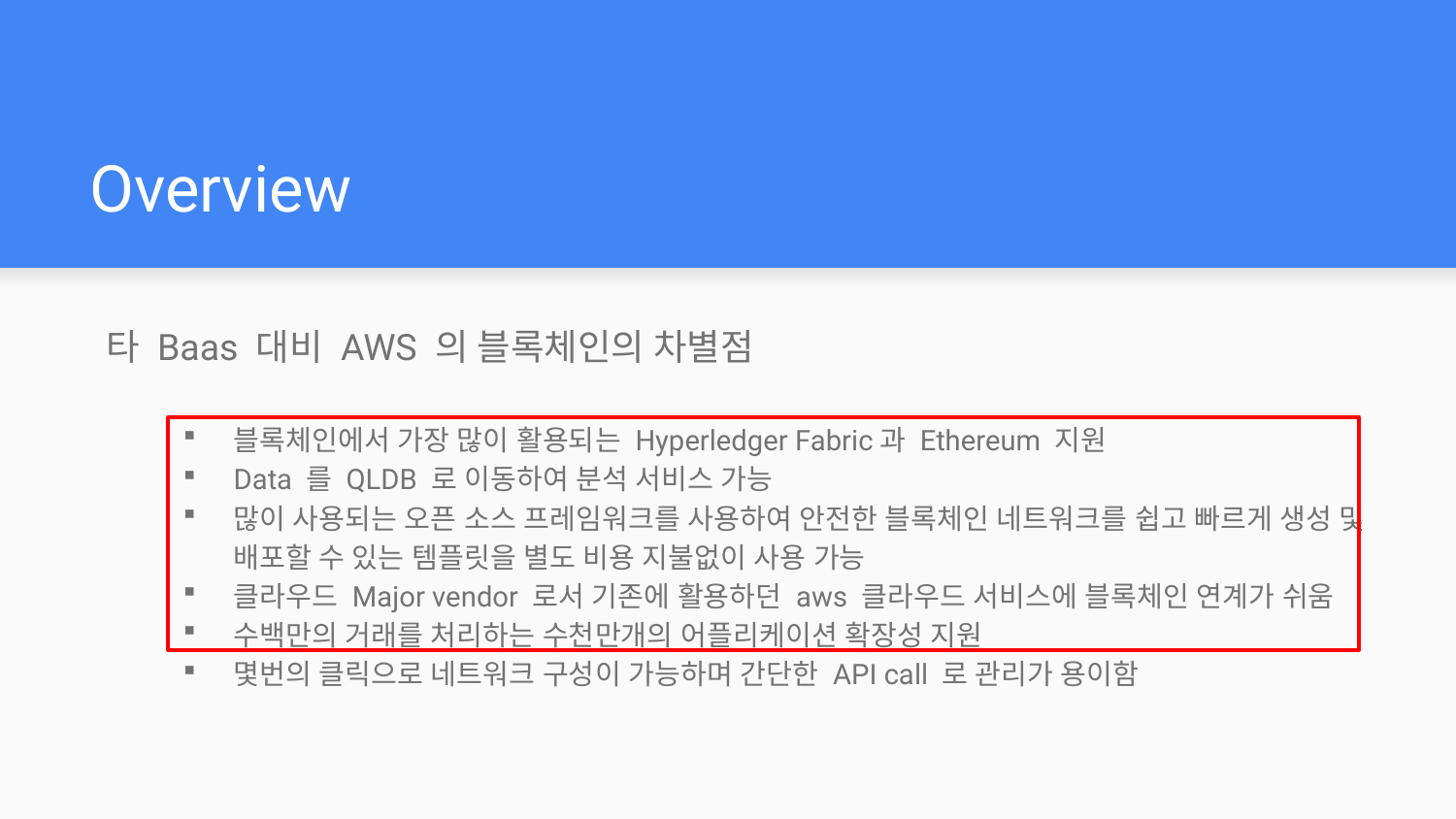

# Overview
타 Baas 대비 AWS 의 블록체인의 차별점

블록체인에서 가장 많이 활용되는 Hyperledger Fabric과 Ethereum 지원
Data 를 QLDB 로 이동하여 분석 서비스 가능
많이 사용되는 오픈 소스 프레임워크를 사용하여 안전한 블록체인 네트워크를 쉽고 빠르게 생성 및 배포할 수 있는 템플릿을 별도 비용 지불없이 사용 가능
클라우드 Major vendor 로서 기존에 활용하던 aws 클라우드 서비스에 블록체인 연계가 쉬움
수백만의 거래를 처리하는 수천만개의 어플리케이션 확장성 지원
몇번의 클릭으로 네트워크 구성이 가능하며 간단한 API call 로 관리가 용이함